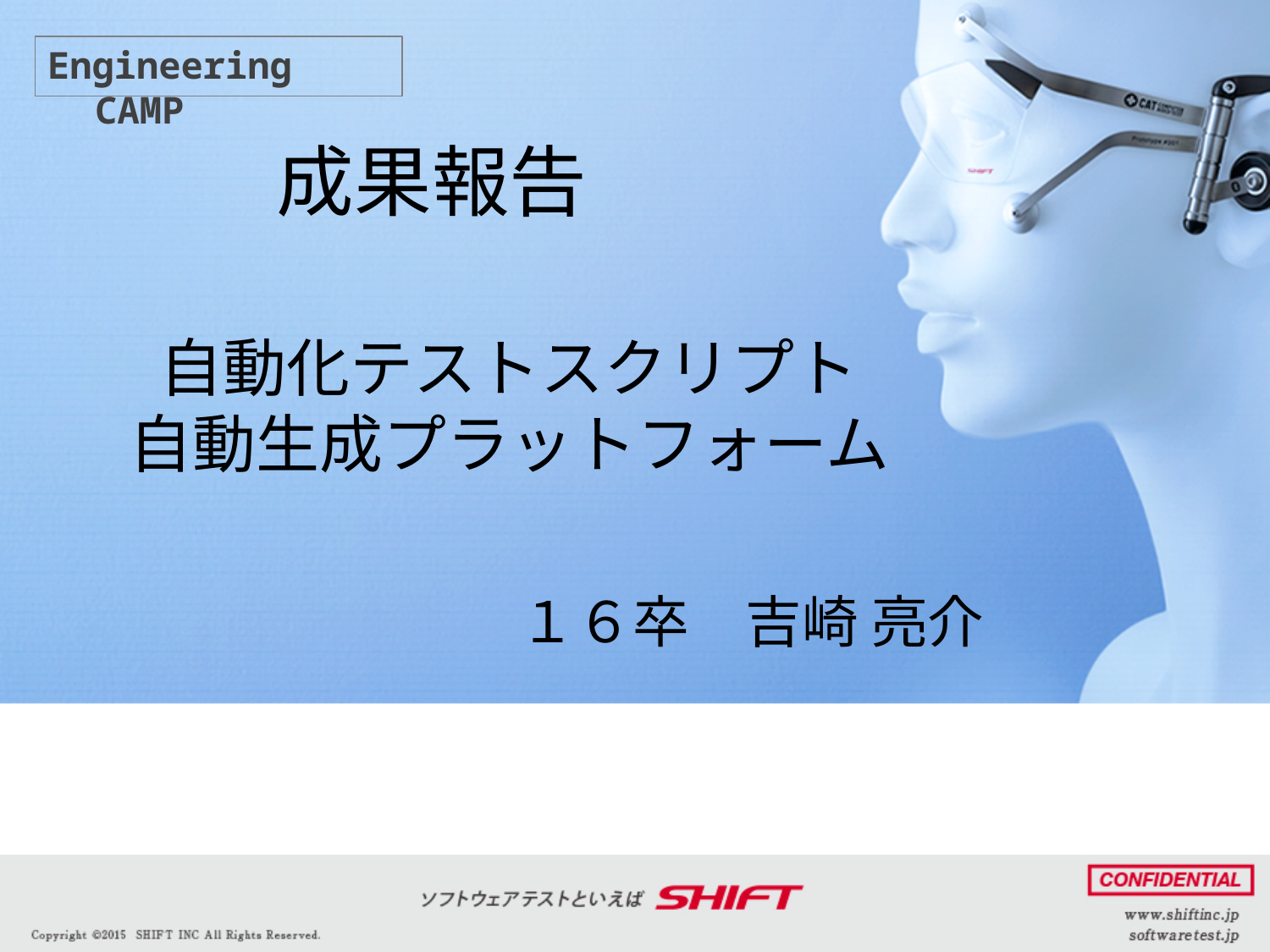

Engineering CAMP
# 成果報告
自動化テストスクリプト
自動生成プラットフォーム
１６卒　吉崎 亮介